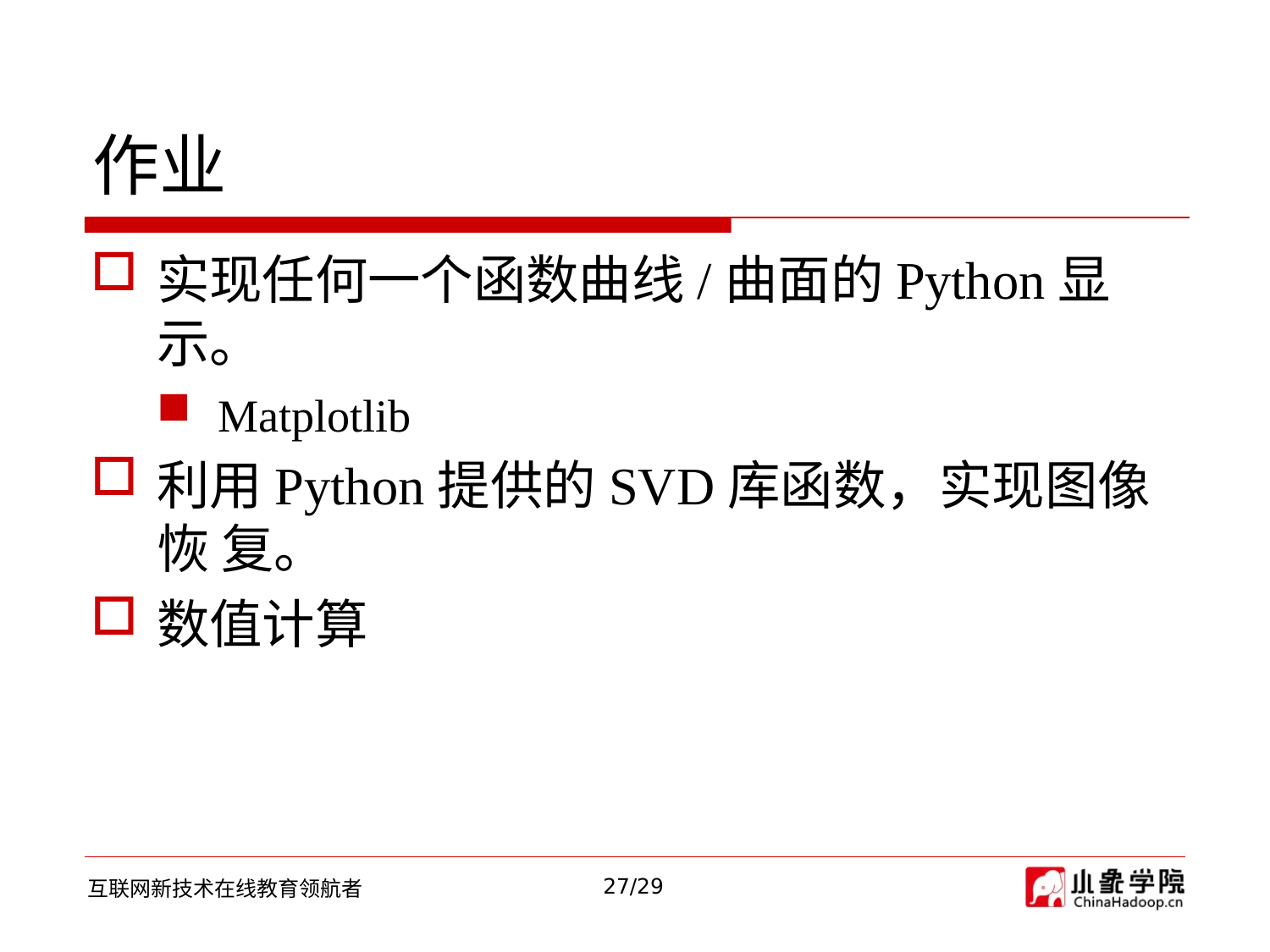

# 作业

实现任何一个函数曲线/曲面的Python显示。
Matplotlib
利用Python提供的SVD库函数，实现图像恢 复。
数值计算

27/29
互联网新技术在线教育领航者